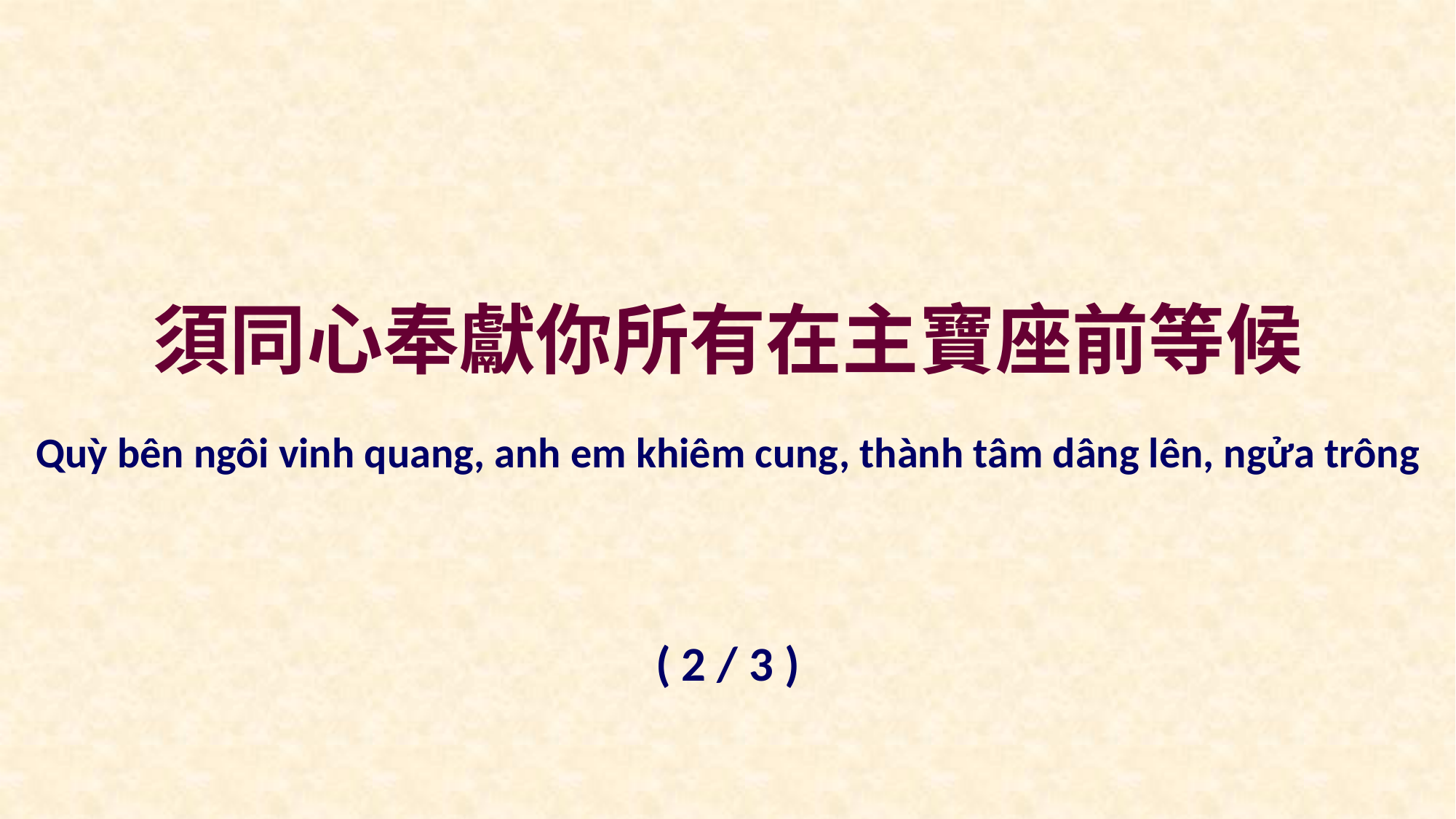

須同心奉獻你所有在主寶座前等候
Quỳ bên ngôi vinh quang, anh em khiêm cung, thành tâm dâng lên, ngửa trông
( 2 / 3 )